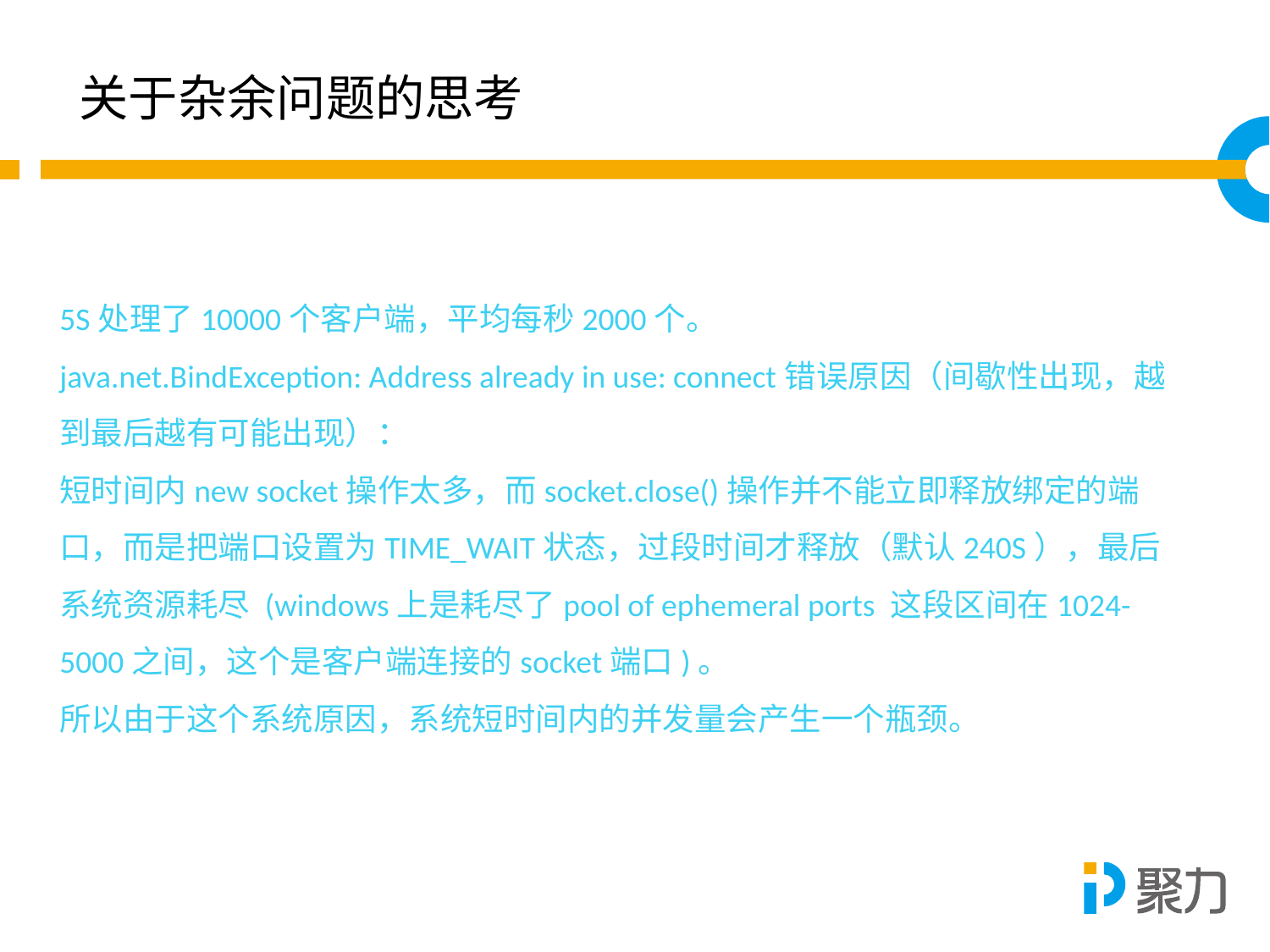

关于杂余问题的思考
5S处理了10000个客户端，平均每秒2000个。
java.net.BindException: Address already in use: connect错误原因（间歇性出现，越到最后越有可能出现）：
短时间内new socket操作太多，而socket.close()操作并不能立即释放绑定的端口，而是把端口设置为TIME_WAIT状态，过段时间才释放（默认240S），最后系统资源耗尽 (windows上是耗尽了pool of ephemeral ports 这段区间在1024-5000之间，这个是客户端连接的socket端口)。
所以由于这个系统原因，系统短时间内的并发量会产生一个瓶颈。